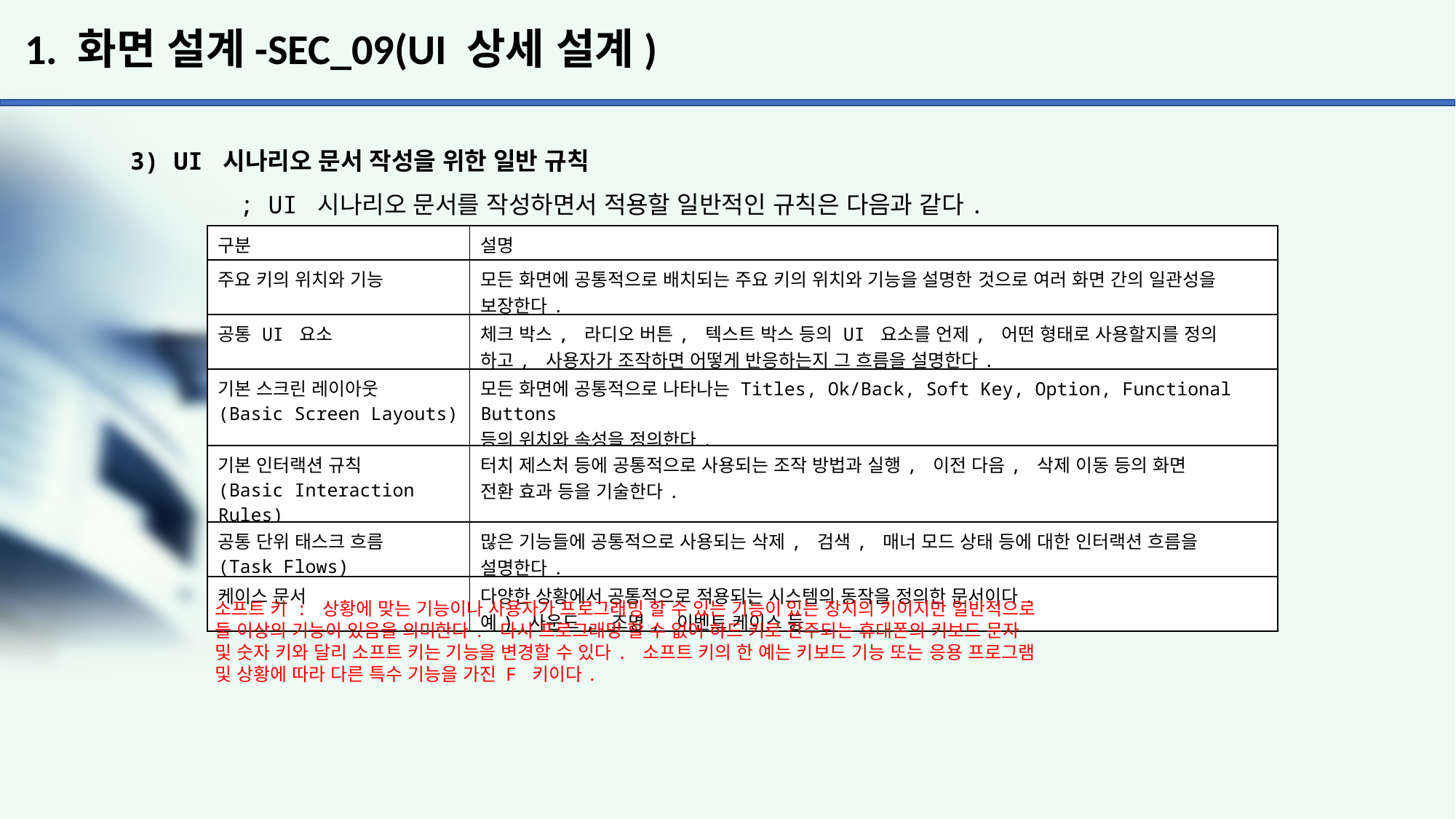

# 1. 화면 설계-SEC_09(UI 상세 설계)
3) UI 시나리오 문서 작성을 위한 일반 규칙
	; UI 시나리오 문서를 작성하면서 적용할 일반적인 규칙은 다음과 같다.
| 구분 | 설명 |
| --- | --- |
| 주요 키의 위치와 기능 | 모든 화면에 공통적으로 배치되는 주요 키의 위치와 기능을 설명한 것으로 여러 화면 간의 일관성을 보장한다. |
| 공통 UI 요소 | 체크 박스, 라디오 버튼, 텍스트 박스 등의 UI 요소를 언제, 어떤 형태로 사용할지를 정의 하고, 사용자가 조작하면 어떻게 반응하는지 그 흐름을 설명한다. |
| 기본 스크린 레이아웃 (Basic Screen Layouts) | 모든 화면에 공통적으로 나타나는 Titles, Ok/Back, Soft Key, Option, Functional Buttons 등의 위치와 속성을 정의한다. |
| 기본 인터랙션 규칙 (Basic Interaction Rules) | 터치 제스처 등에 공통적으로 사용되는 조작 방법과 실행, 이전 다음, 삭제 이동 등의 화면 전환 효과 등을 기술한다. |
| 공통 단위 태스크 흐름 (Task Flows) | 많은 기능들에 공통적으로 사용되는 삭제, 검색, 매너 모드 상태 등에 대한 인터랙션 흐름을 설명한다. |
| 케이스 문서 | 다양한 상황에서 공통적으로 적용되는 시스템의 동작을 정의한 문서이다. 예) 사운드, 조명, 이벤트 케이스 등 |
소프트 키 : 상황에 맞는 기능이나 사용자가 프로그래밍 할 수 있는 기능이 있는 장치의 키이지만 일반적으로
둘 이상의 기능이 있음을 의미한다. 다시 프로그래밍 할 수 없어 하드 키로 간주되는 휴대폰의 키보드 문자
및 숫자 키와 달리 소프트 키는 기능을 변경할 수 있다. 소프트 키의 한 예는 키보드 기능 또는 응용 프로그램
및 상황에 따라 다른 특수 기능을 가진 F 키이다.